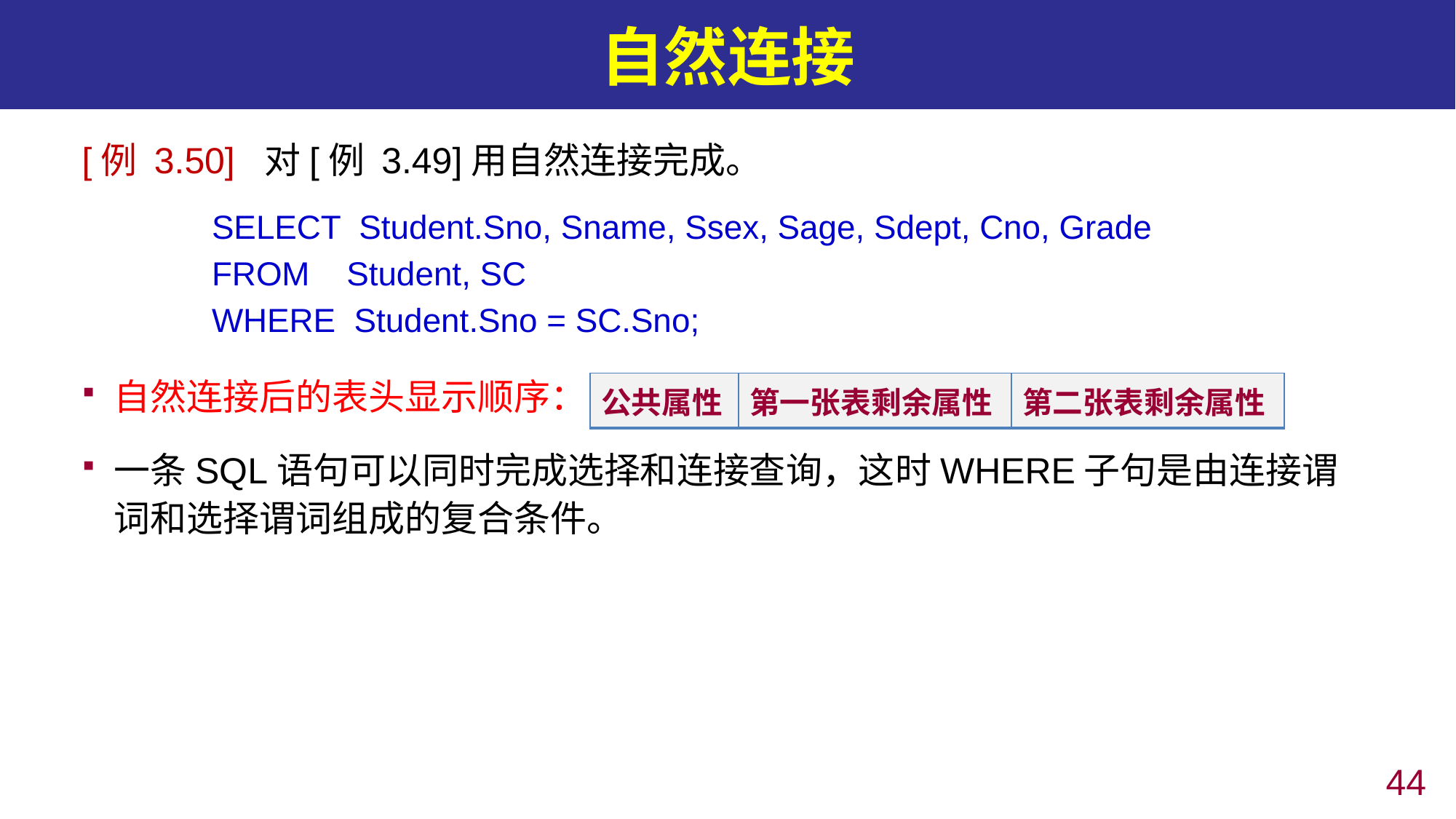

# 自然连接
[例 3.50]  对[例 3.49]用自然连接完成。

              SELECT  Student.Sno, Sname, Ssex, Sage, Sdept, Cno, Grade
              FROM    Student, SC
              WHERE  Student.Sno = SC.Sno;

自然连接后的表头显示顺序：

一条SQL语句可以同时完成选择和连接查询，这时WHERE子句是由连接谓词和选择谓词组成的复合条件。

| 公共属性 | 第一张表剩余属性 | 第二张表剩余属性 |
| --- | --- | --- |
44